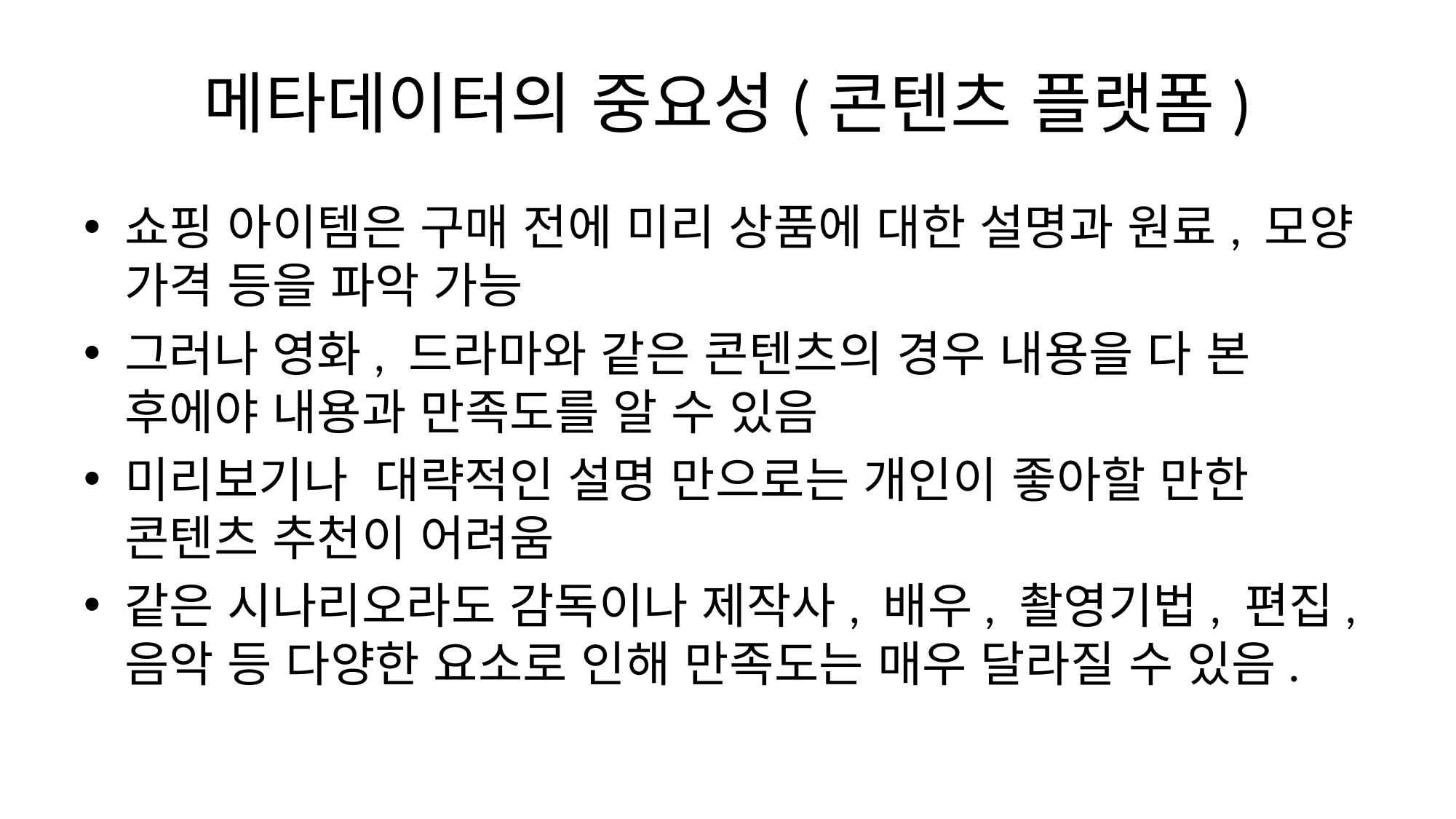

# 메타데이터의 중요성(콘텐츠 플랫폼)
쇼핑 아이템은 구매 전에 미리 상품에 대한 설명과 원료, 모양 가격 등을 파악 가능
그러나 영화, 드라마와 같은 콘텐츠의 경우 내용을 다 본 후에야 내용과 만족도를 알 수 있음
미리보기나  대략적인 설명 만으로는 개인이 좋아할 만한 콘텐츠 추천이 어려움
같은 시나리오라도 감독이나 제작사, 배우, 촬영기법, 편집, 음악 등 다양한 요소로 인해 만족도는 매우 달라질 수 있음.